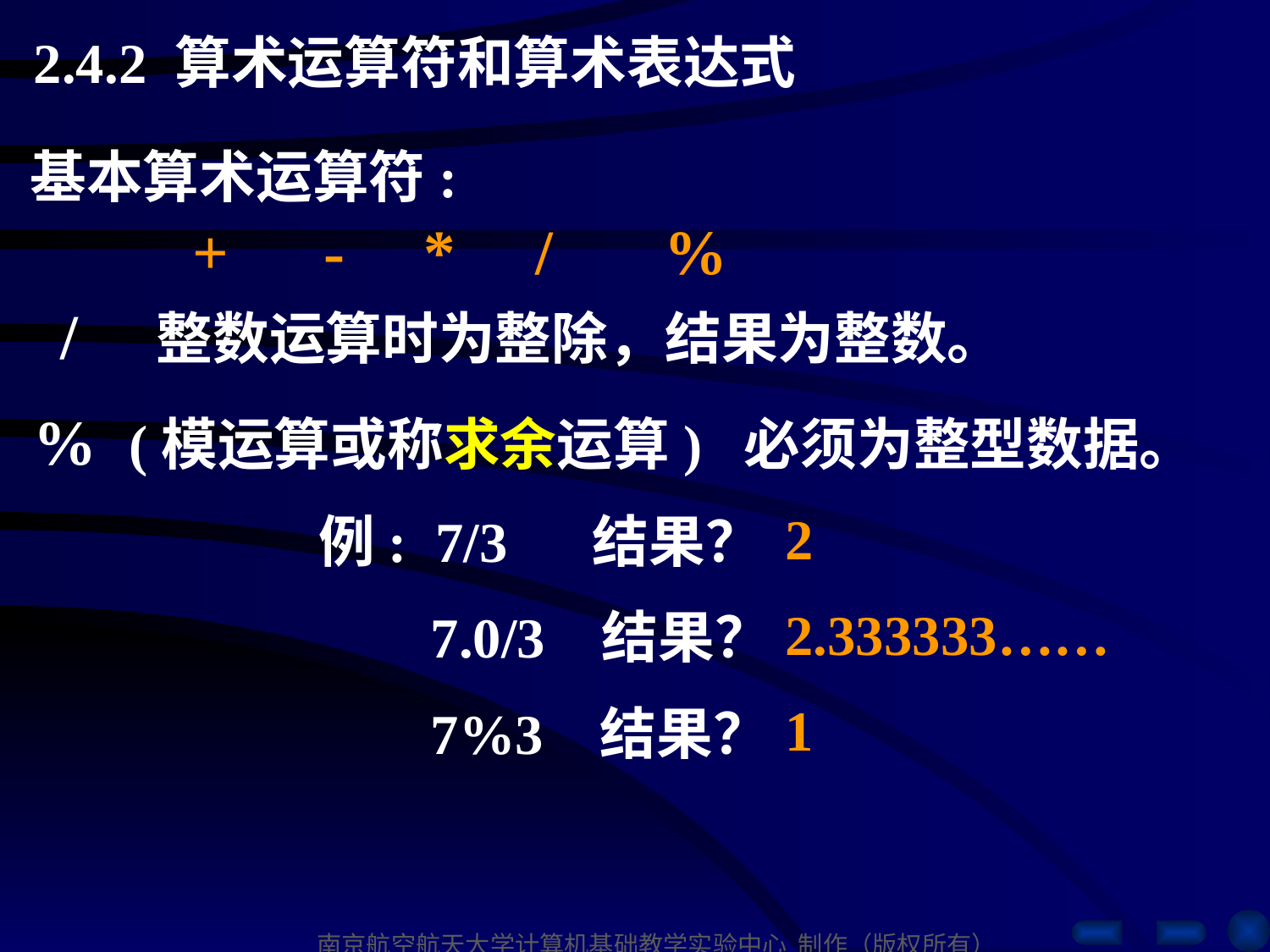

2.4.2 算术运算符和算术表达式
基本算术运算符:
+      -     *     /       %
 /    整数运算时为整除，结果为整数。
%  (模运算或称求余运算)  必须为整型数据。
                     例:  7/3     结果？
                            7.0/3   结果？
                            7%3   结果？
2
2.333333……
1